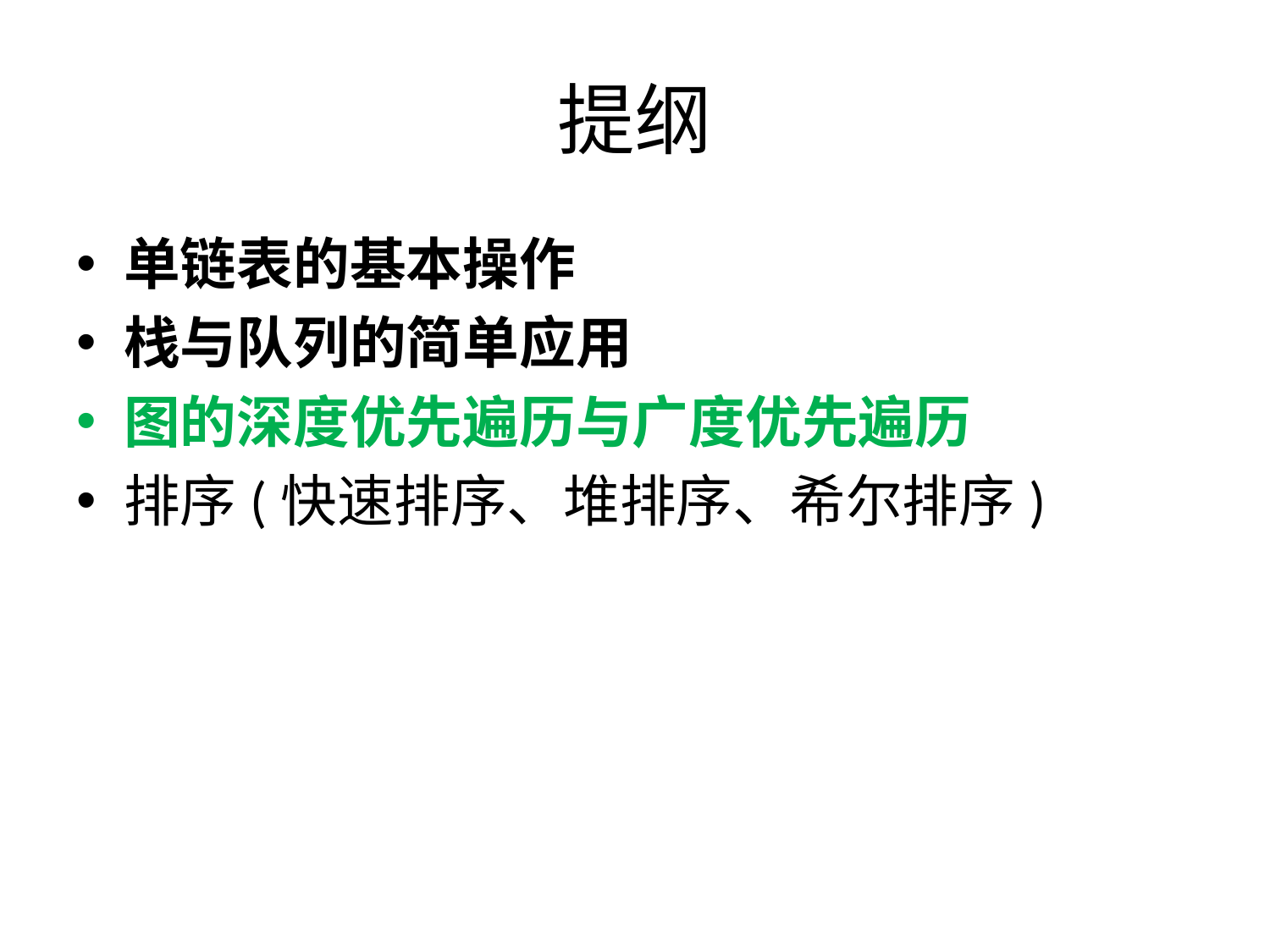

# 提纲
单链表的基本操作
栈与队列的简单应用
图的深度优先遍历与广度优先遍历
排序(快速排序、堆排序、希尔排序)